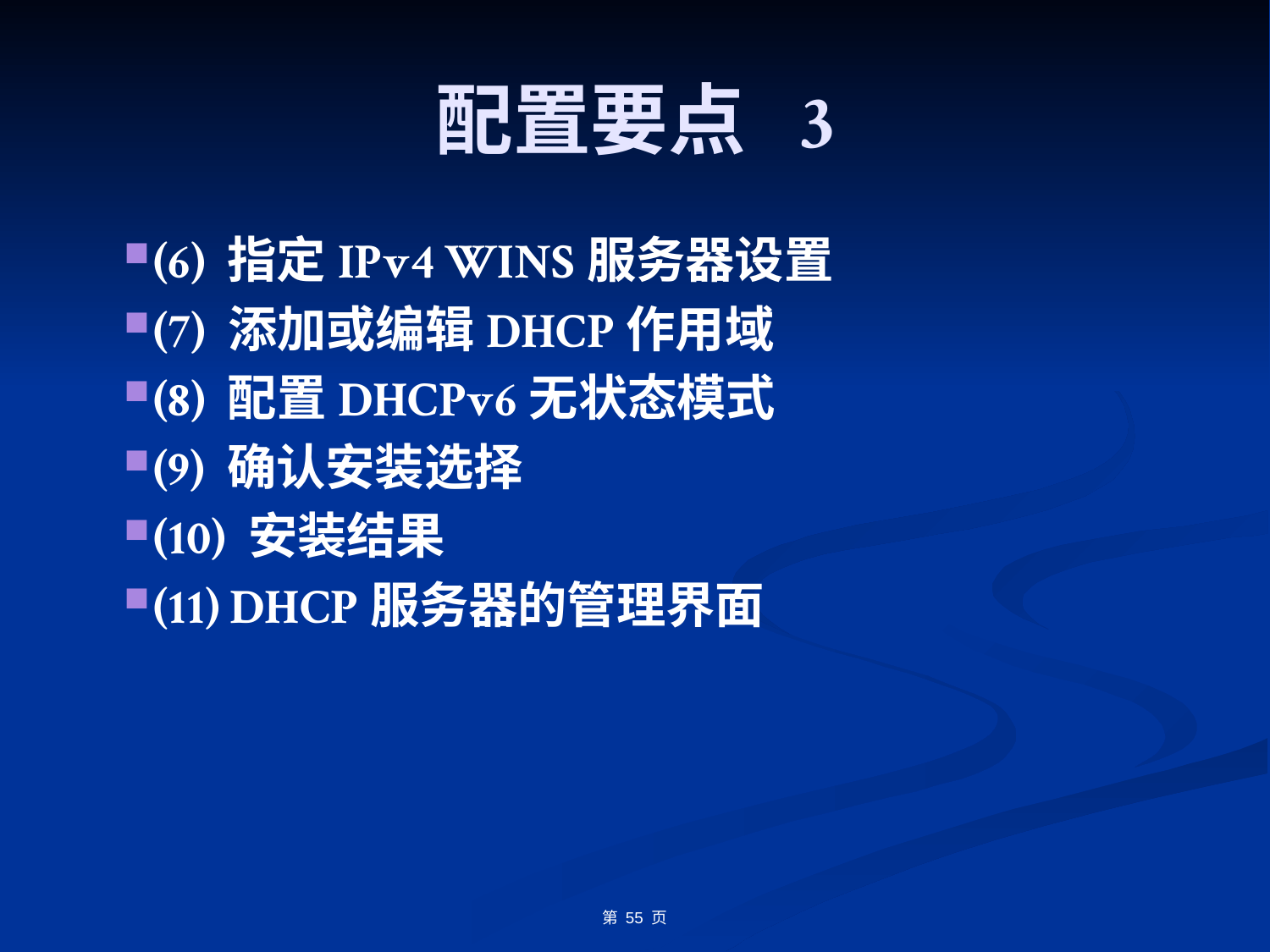

# 配置要点  3
(6) 指定IPv4 WINS服务器设置
(7) 添加或编辑DHCP作用域
(8) 配置DHCPv6无状态模式
(9) 确认安装选择
(10) 安装结果
(11) DHCP服务器的管理界面
第 55 页